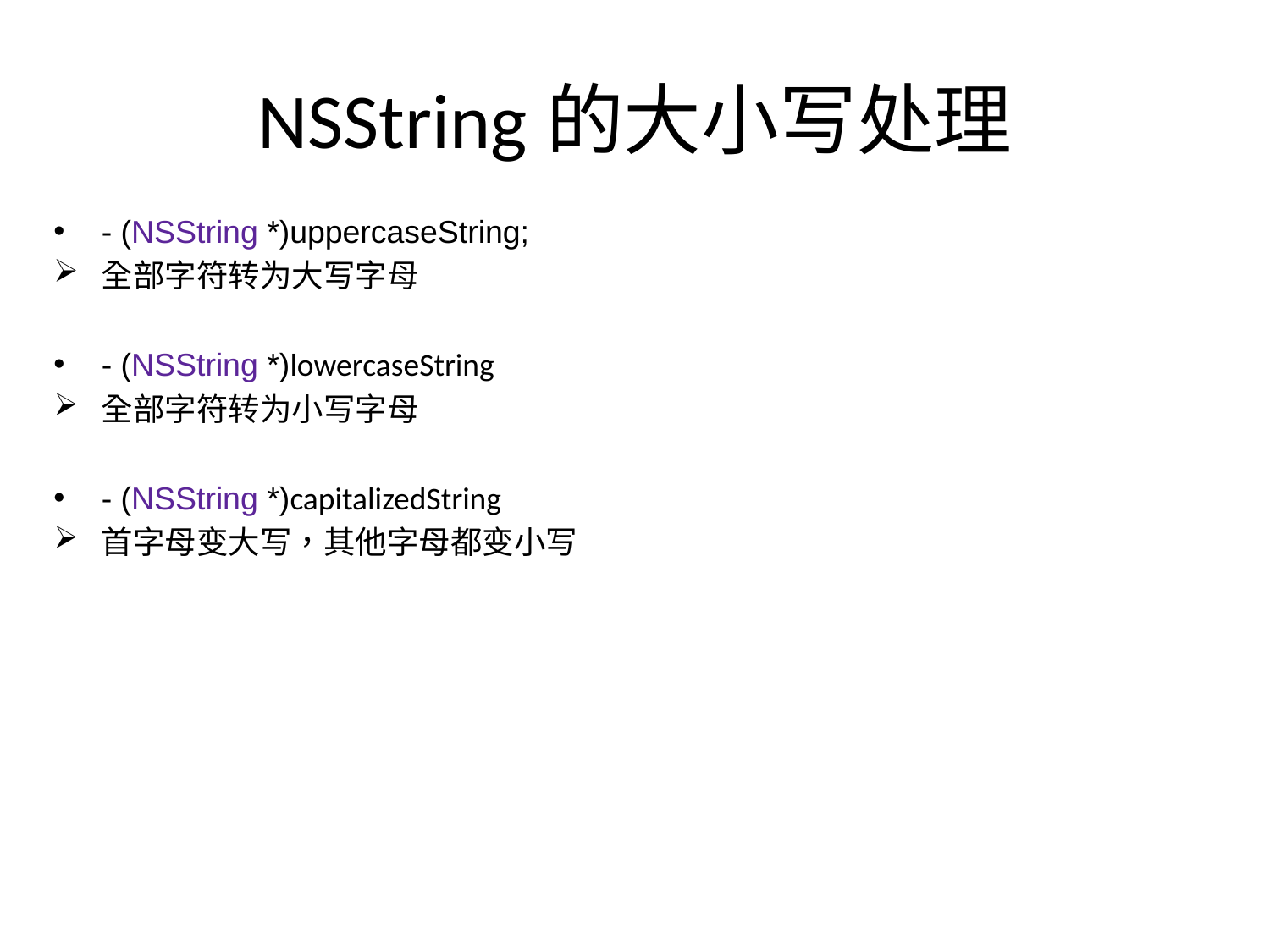

# NSString的大小写处理
- (NSString *)uppercaseString;
全部字符转为大写字母

- (NSString *)lowercaseString
全部字符转为小写字母

- (NSString *)capitalizedString
首字母变大写，其他字母都变小写